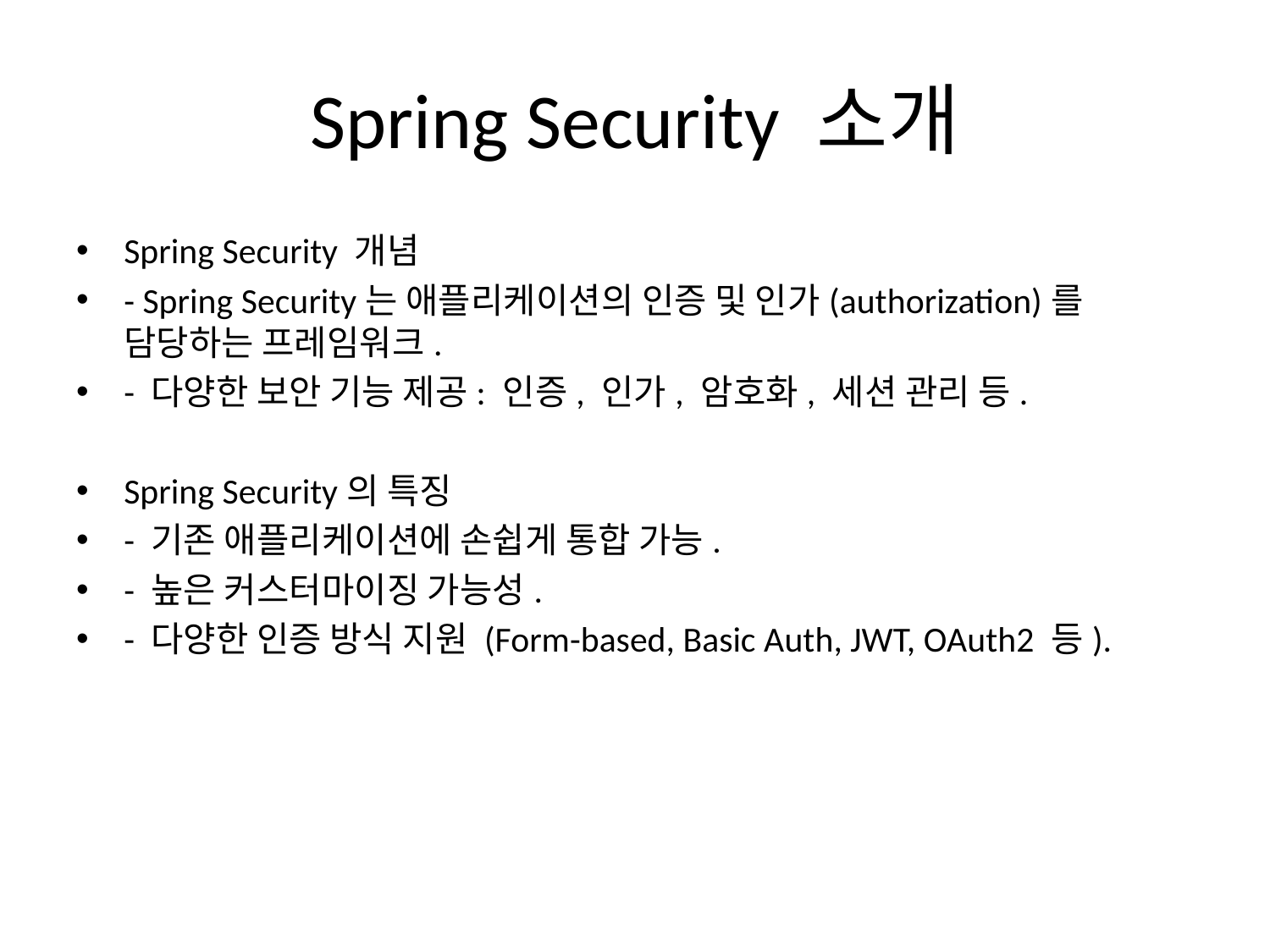

# Spring Security 소개
Spring Security 개념
- Spring Security는 애플리케이션의 인증 및 인가(authorization)를 담당하는 프레임워크.
- 다양한 보안 기능 제공: 인증, 인가, 암호화, 세션 관리 등.

Spring Security의 특징
- 기존 애플리케이션에 손쉽게 통합 가능.
- 높은 커스터마이징 가능성.
- 다양한 인증 방식 지원 (Form-based, Basic Auth, JWT, OAuth2 등).